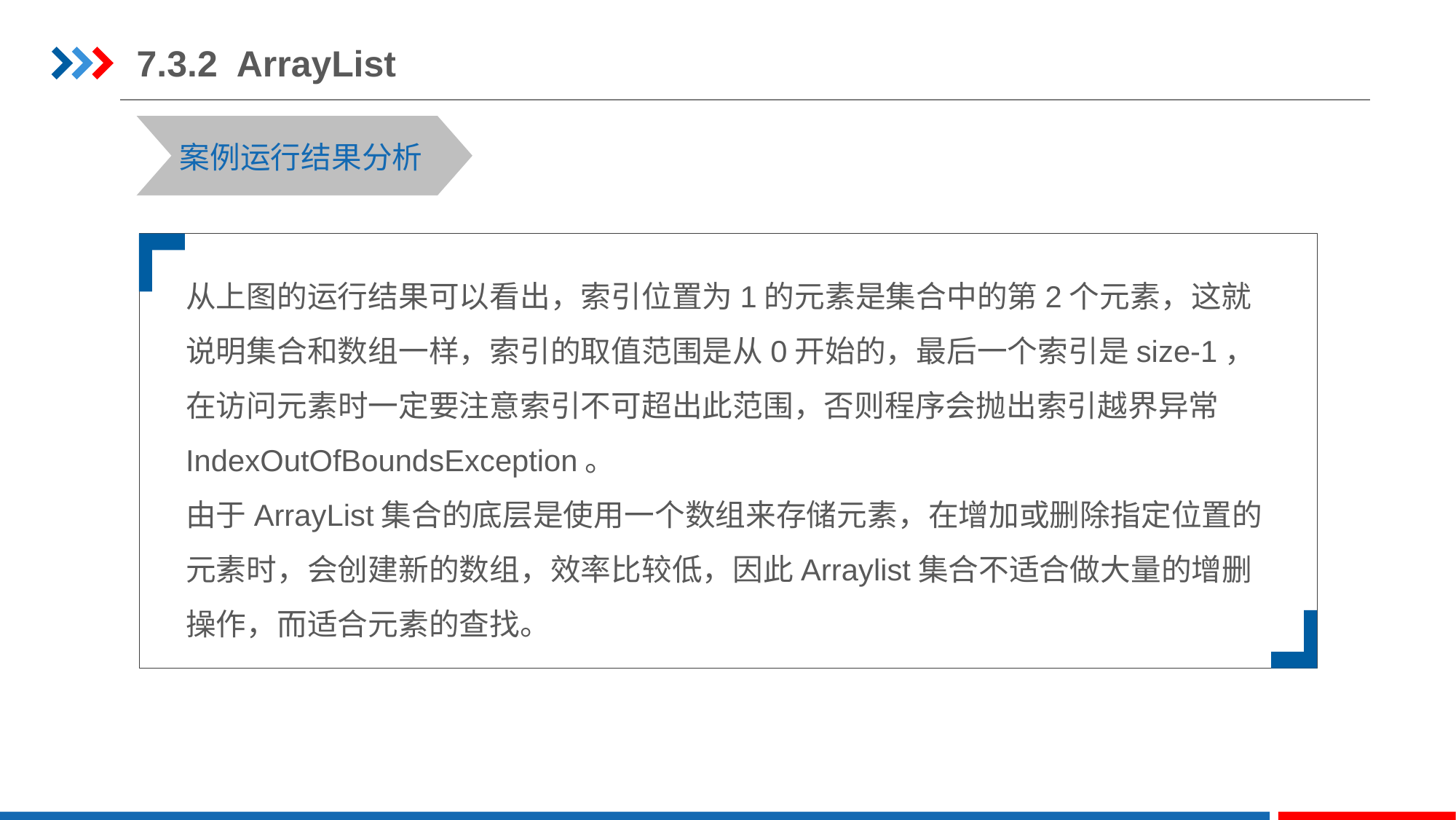

7.3.2  ArrayList

案例运行结果分析

从上图的运行结果可以看出，索引位置为1的元素是集合中的第2个元素，这就说明集合和数组一样，索引的取值范围是从0开始的，最后一个索引是size-1，在访问元素时一定要注意索引不可超出此范围，否则程序会抛出索引越界异常IndexOutOfBoundsException。
由于ArrayList集合的底层是使用一个数组来存储元素，在增加或删除指定位置的元素时，会创建新的数组，效率比较低，因此Arraylist集合不适合做大量的增删操作，而适合元素的查找。